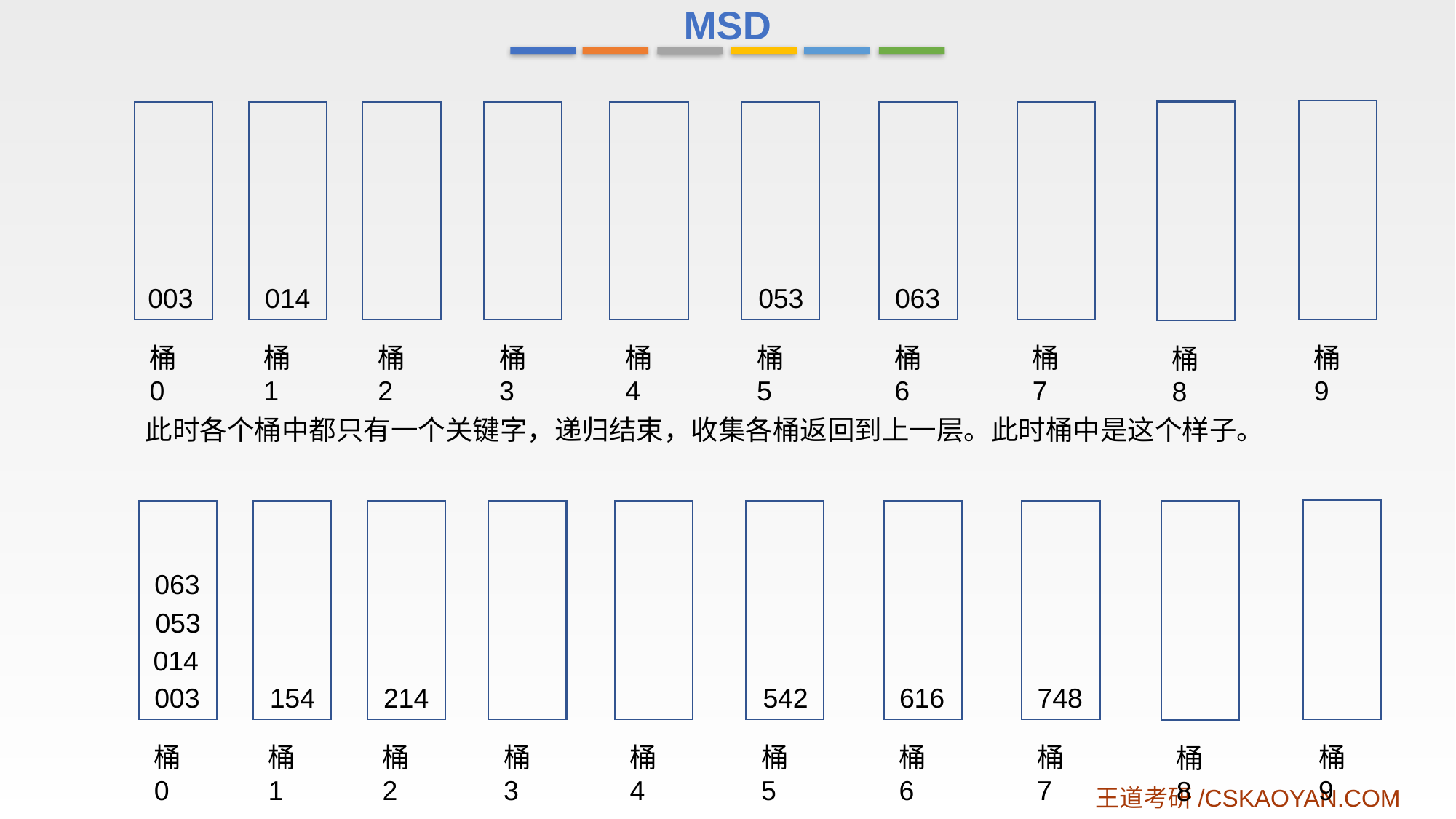

MSD

003
014
053
063
桶0
桶1
桶2
桶3
桶4
桶5
桶6
桶7
桶9
桶8
此时各个桶中都只有一个关键字，递归结束，收集各桶返回到上一层。此时桶中是这个样子。

063
053
014
154
214
542
616
748
003
桶0
桶1
桶2
桶3
桶4
桶5
桶6
桶7
桶9
桶8
王道考研/CSKAOYAN.COM